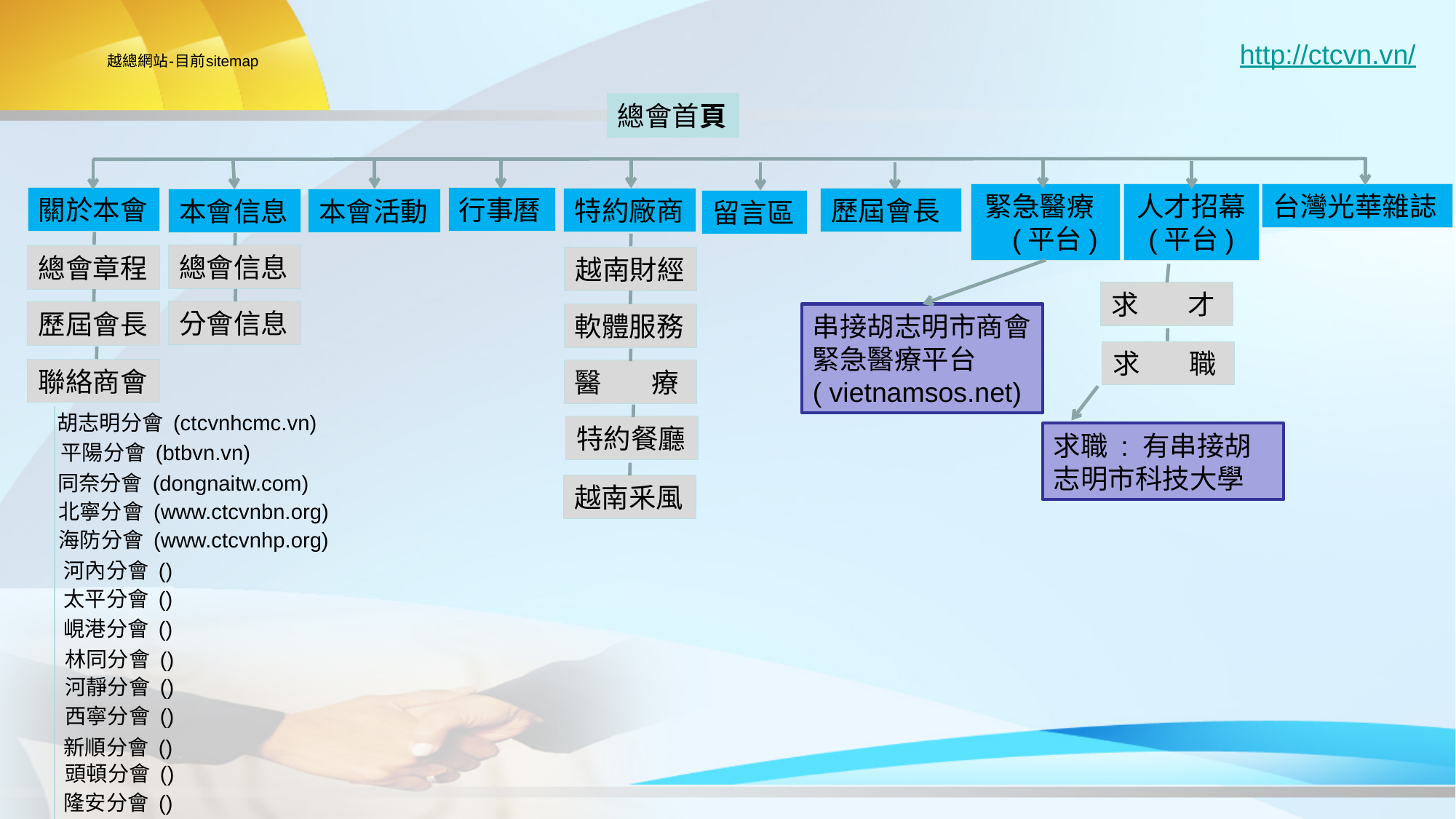

http://ctcvn.vn/
# 越總網站-目前sitemap
總會首頁
人才招幕
(平台)
台灣光華雜誌
緊急醫療     (平台)
關於本會
行事曆
歷屆會長
特約廠商
本會活動
本會信息
留言區
總會信息
總會章程
越南財經
求        才
分會信息
歷屆會長
軟體服務
串接胡志明市商會
緊急醫療平台( vietnamsos.net)
求        職
聯絡商會
醫        療
胡志明分會 (ctcvnhcmc.vn)
特約餐廳
求職 : 有串接胡志明市科技大學
平陽分會 (btbvn.vn)
同奈分會 (dongnaitw.com)
越南釆風
北寧分會 (www.ctcvnbn.org)
海防分會 (www.ctcvnhp.org)
河內分會 ()
太平分會 ()
峴港分會 ()
林同分會 ()
河靜分會 ()
西寧分會 ()
新順分會 ()
頭頓分會 ()
隆安分會 ()